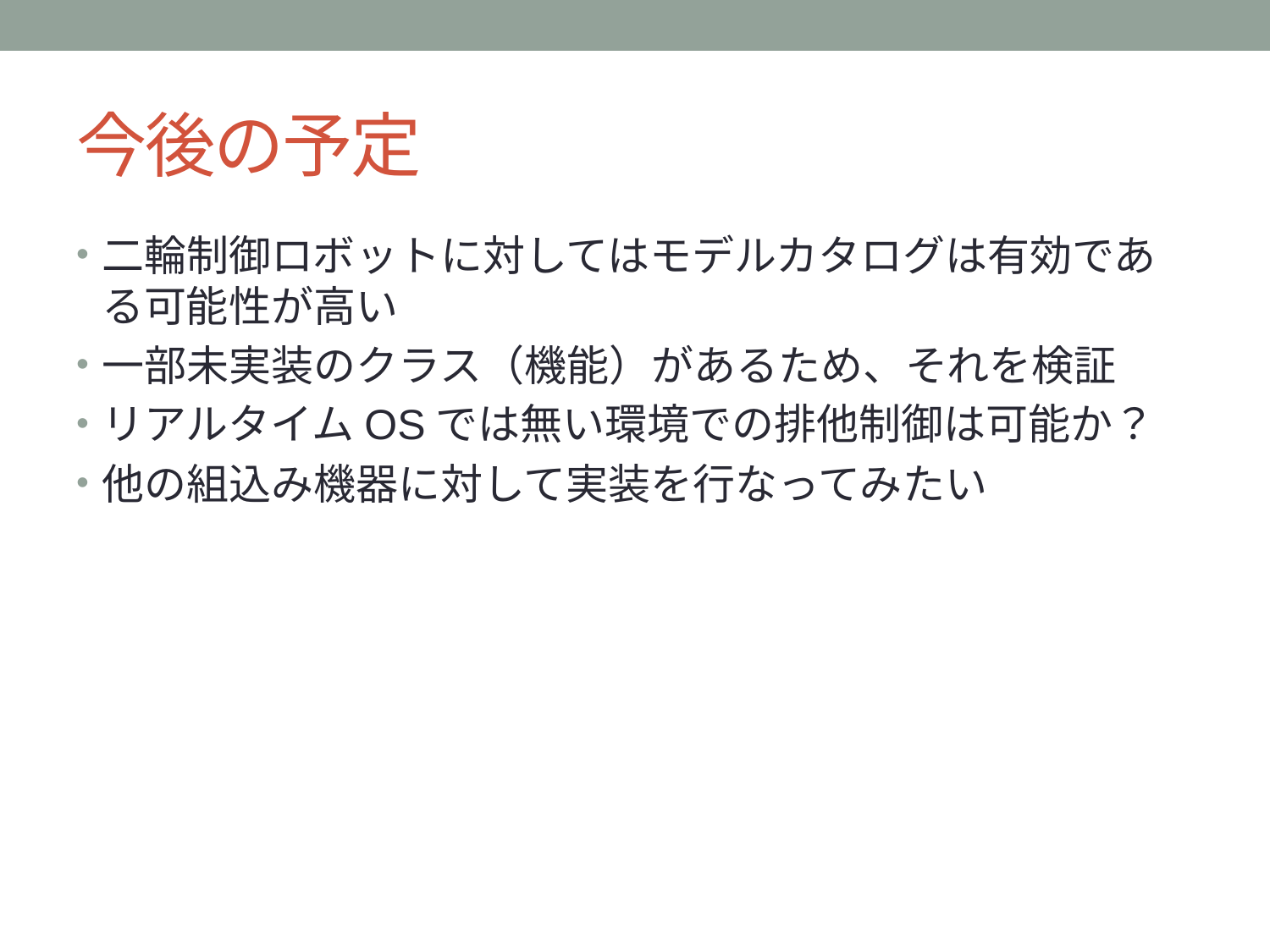

# 今後の予定
二輪制御ロボットに対してはモデルカタログは有効である可能性が高い
一部未実装のクラス（機能）があるため、それを検証
リアルタイムOSでは無い環境での排他制御は可能か？
他の組込み機器に対して実装を行なってみたい